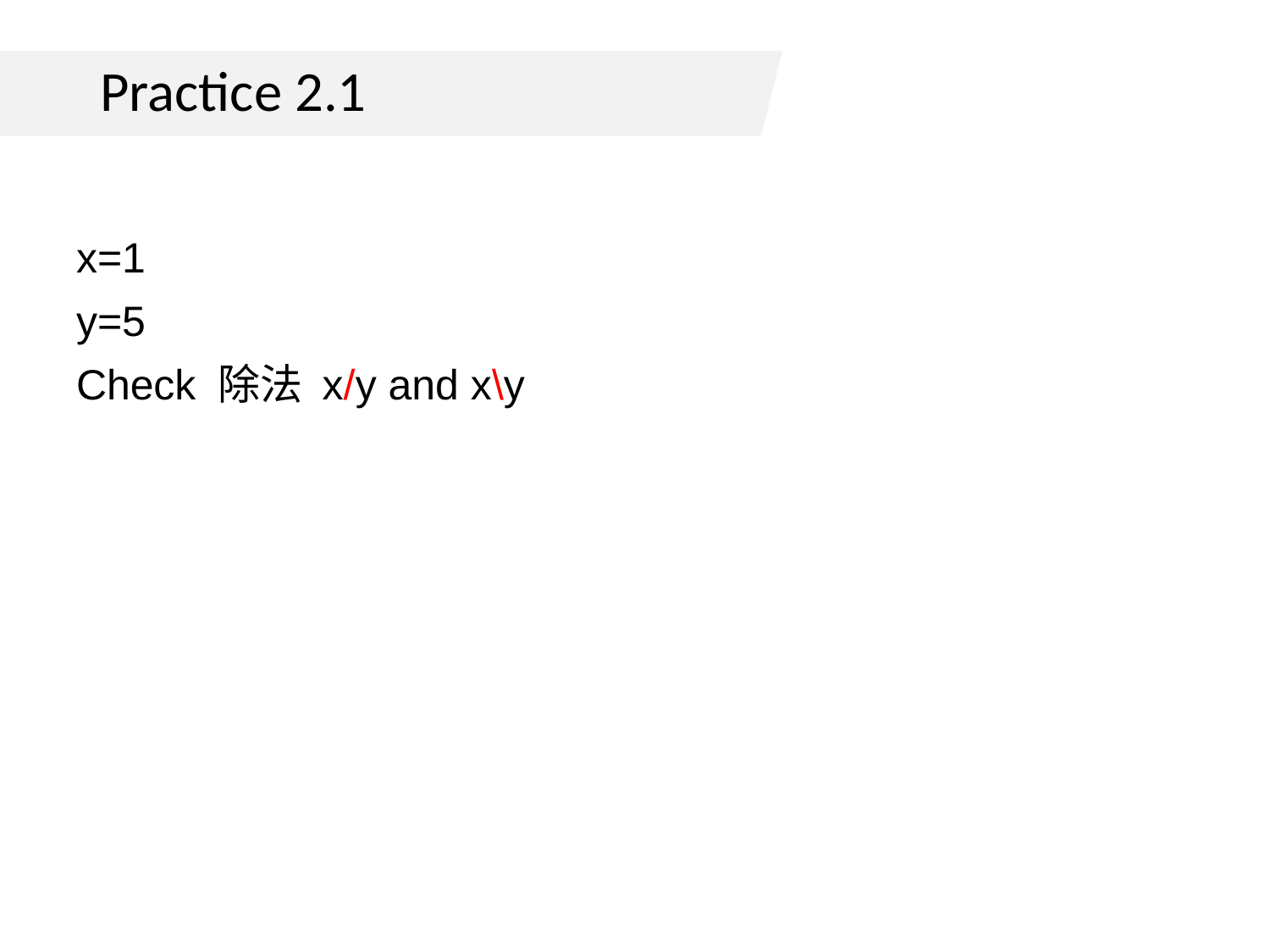

# Practice 2.1
x=1
y=5
Check 除法 x/y and x\y